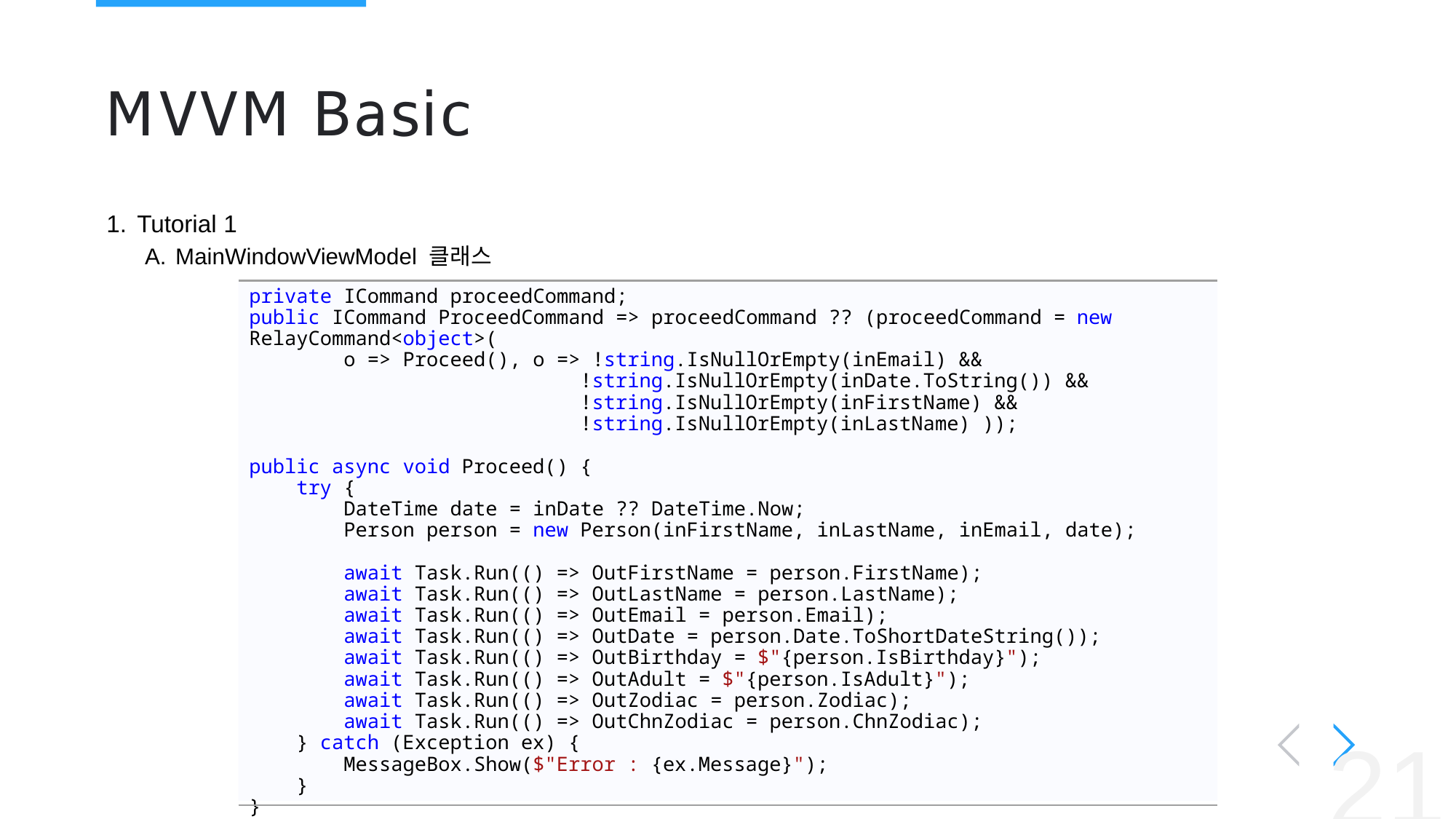

# MVVM Basic
Tutorial 1
MainWindowViewModel 클래스
private ICommand proceedCommand;
public ICommand ProceedCommand => proceedCommand ?? (proceedCommand = new RelayCommand<object>(
        o => Proceed(), o => !string.IsNullOrEmpty(inEmail) &&
                            !string.IsNullOrEmpty(inDate.ToString()) &&
                            !string.IsNullOrEmpty(inFirstName) &&
                            !string.IsNullOrEmpty(inLastName) ));

public async void Proceed() {
    try {
        DateTime date = inDate ?? DateTime.Now;
        Person person = new Person(inFirstName, inLastName, inEmail, date);

        await Task.Run(() => OutFirstName = person.FirstName);
        await Task.Run(() => OutLastName = person.LastName);
        await Task.Run(() => OutEmail = person.Email);
        await Task.Run(() => OutDate = person.Date.ToShortDateString());
        await Task.Run(() => OutBirthday = $"{person.IsBirthday}");
        await Task.Run(() => OutAdult = $"{person.IsAdult}");
        await Task.Run(() => OutZodiac = person.Zodiac);
        await Task.Run(() => OutChnZodiac = person.ChnZodiac);
    } catch (Exception ex) {
        MessageBox.Show($"Error : {ex.Message}");
    }
}
21